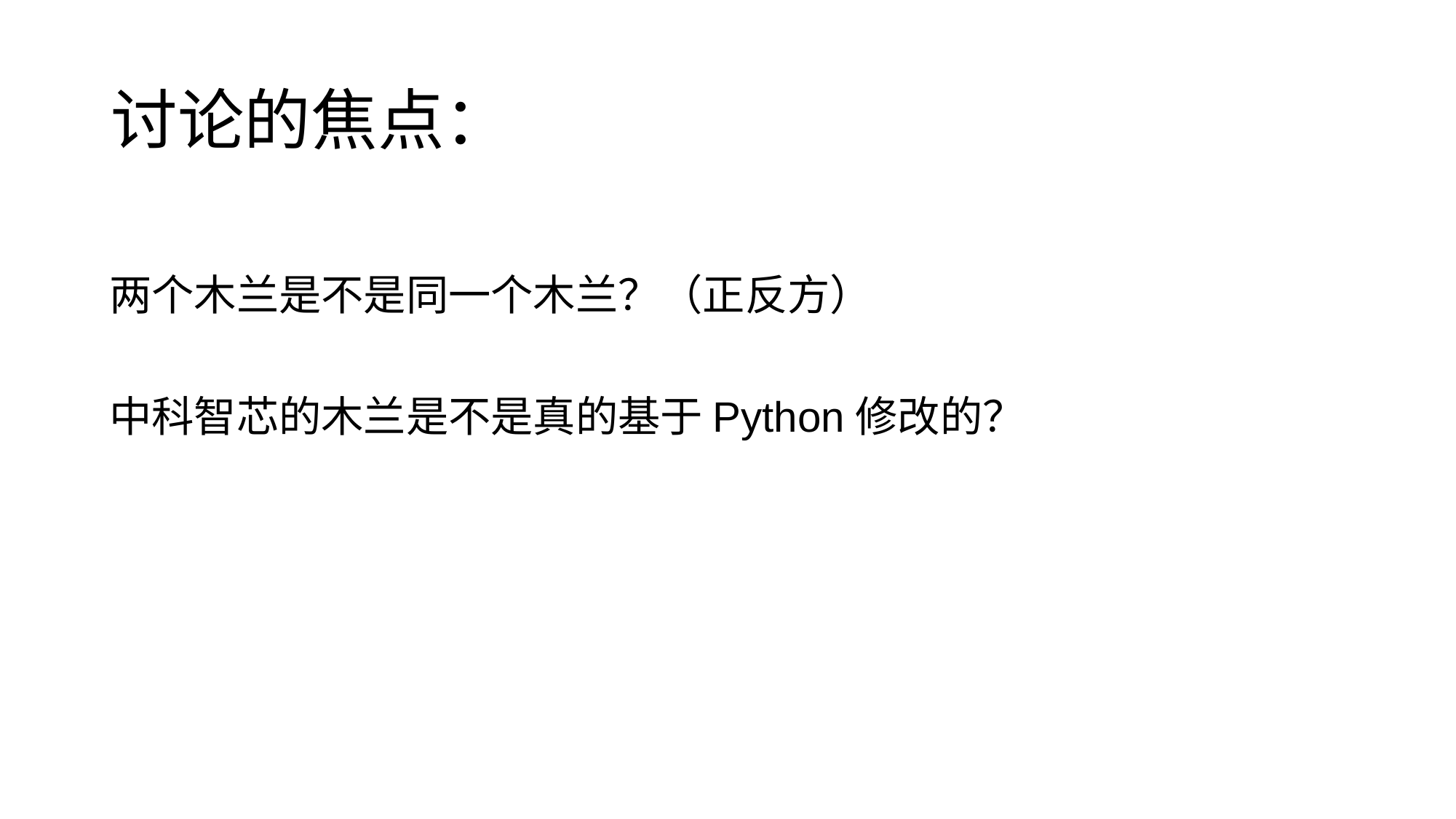

# 讨论的焦点：

两个木兰是不是同一个木兰？（正反方）

中科智芯的木兰是不是真的基于Python修改的？